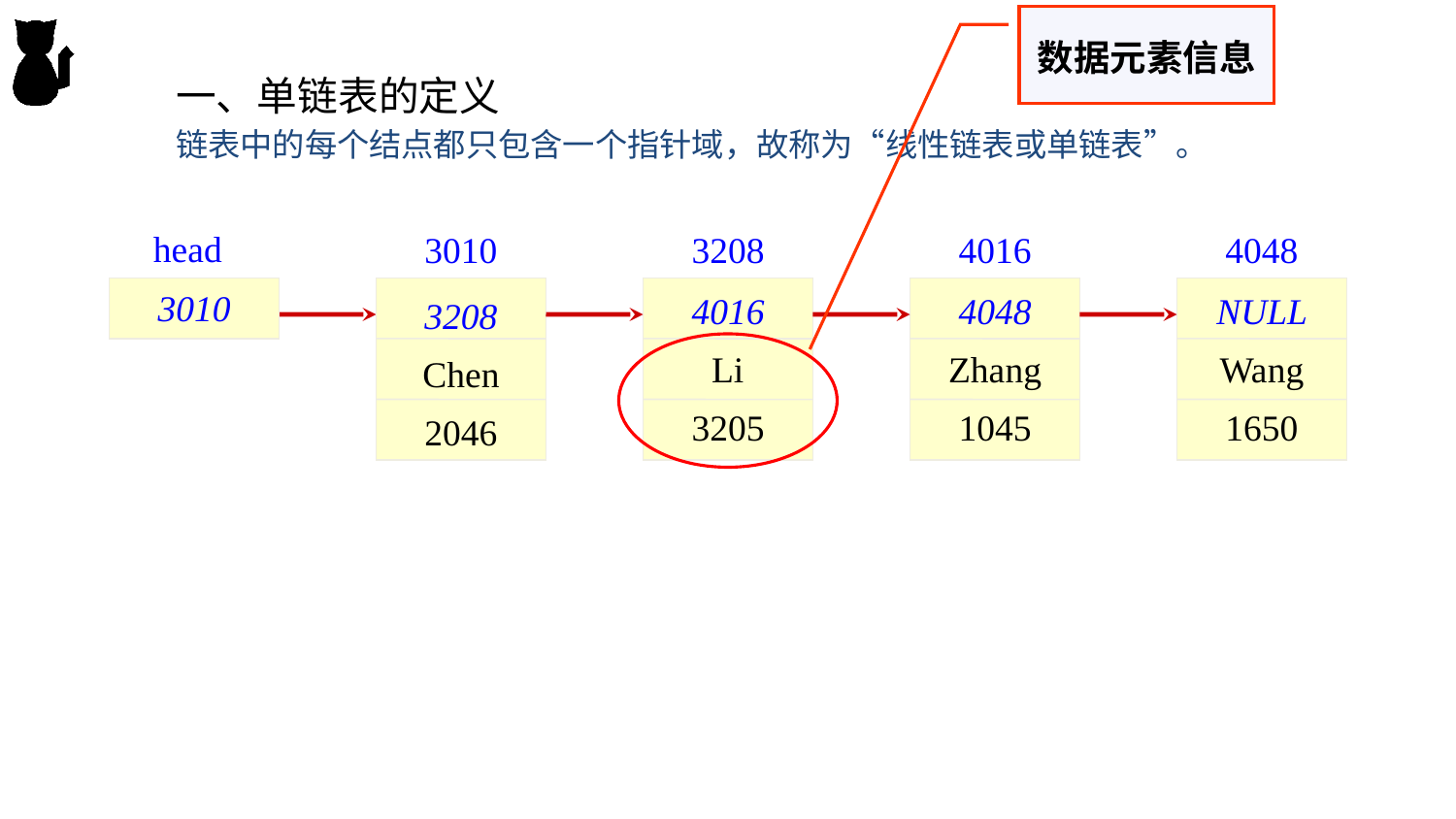

数据元素信息
一、单链表的定义
链表中的每个结点都只包含一个指针域，故称为“线性链表或单链表”。

head

3010
3010

3208
Chen
2046
3208

4016
Li
3205
4016

4048
Zhang
1045
4048

NULL
Wang
1650